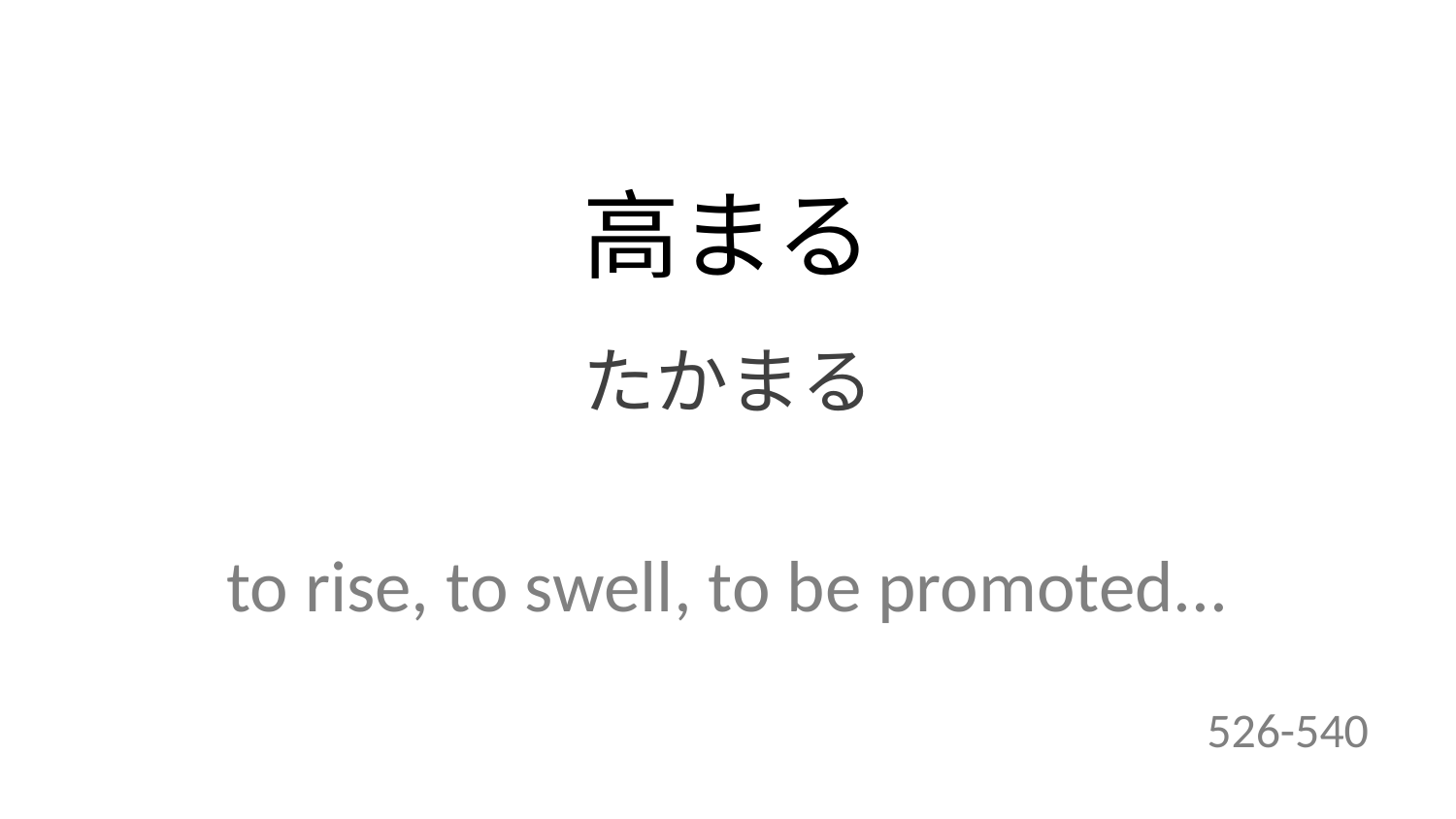

高まる

たかまる
to rise, to swell, to be promoted...
526-540